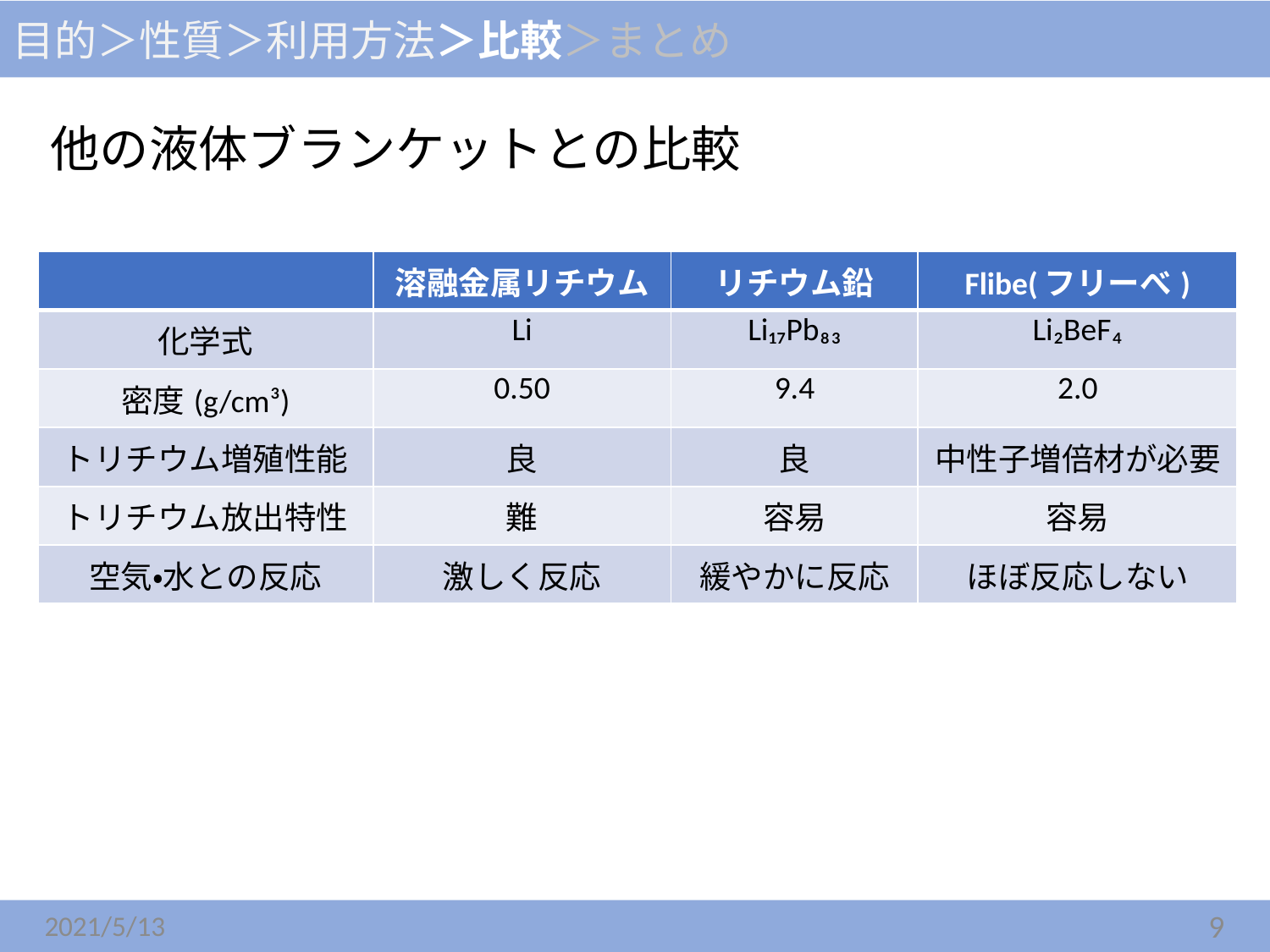

目的＞性質＞利用方法＞比較＞まとめ
他の液体ブランケットとの比較

|  | 溶融金属リチウム | リチウム鉛 | Flibe(フリーべ) |
| --- | --- | --- | --- |
| 化学式 | Li | Li₁₇Pb₈₃ | Li₂BeF₄ |
| 密度(g/cm³) | 0.50 | 9.4 | 2.0 |
| トリチウム増殖性能 | 良 | 良 | 中性子増倍材が必要 |
| トリチウム放出特性 | 難 | 容易 | 容易 |
| 空気・水との反応 | 激しく反応 | 緩やかに反応 | ほぼ反応しない |

2021/5/13
9